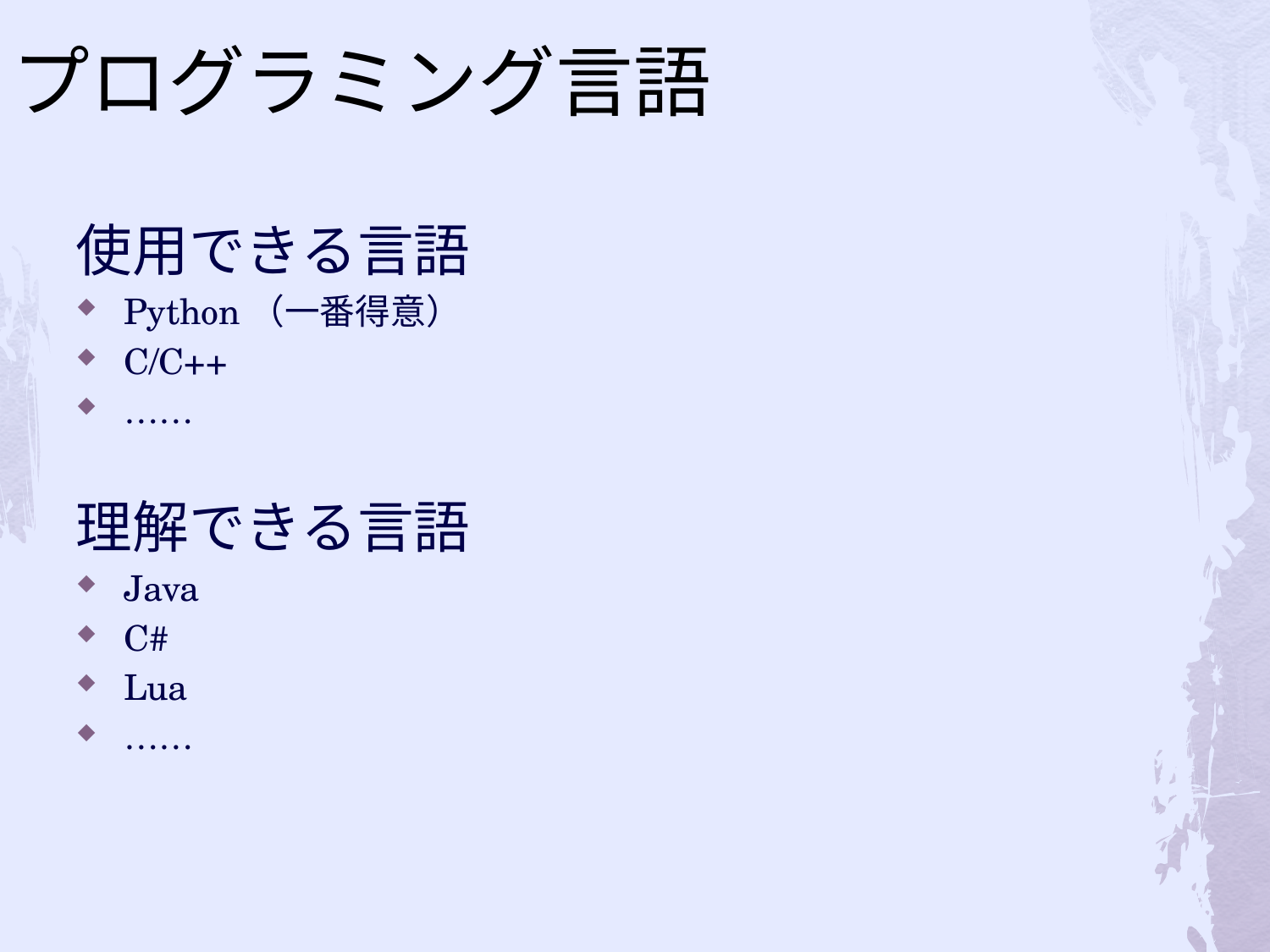

# プログラミング言語
使用できる言語
Python（一番得意）
C/C++
……

理解できる言語
Java
C#
Lua
……